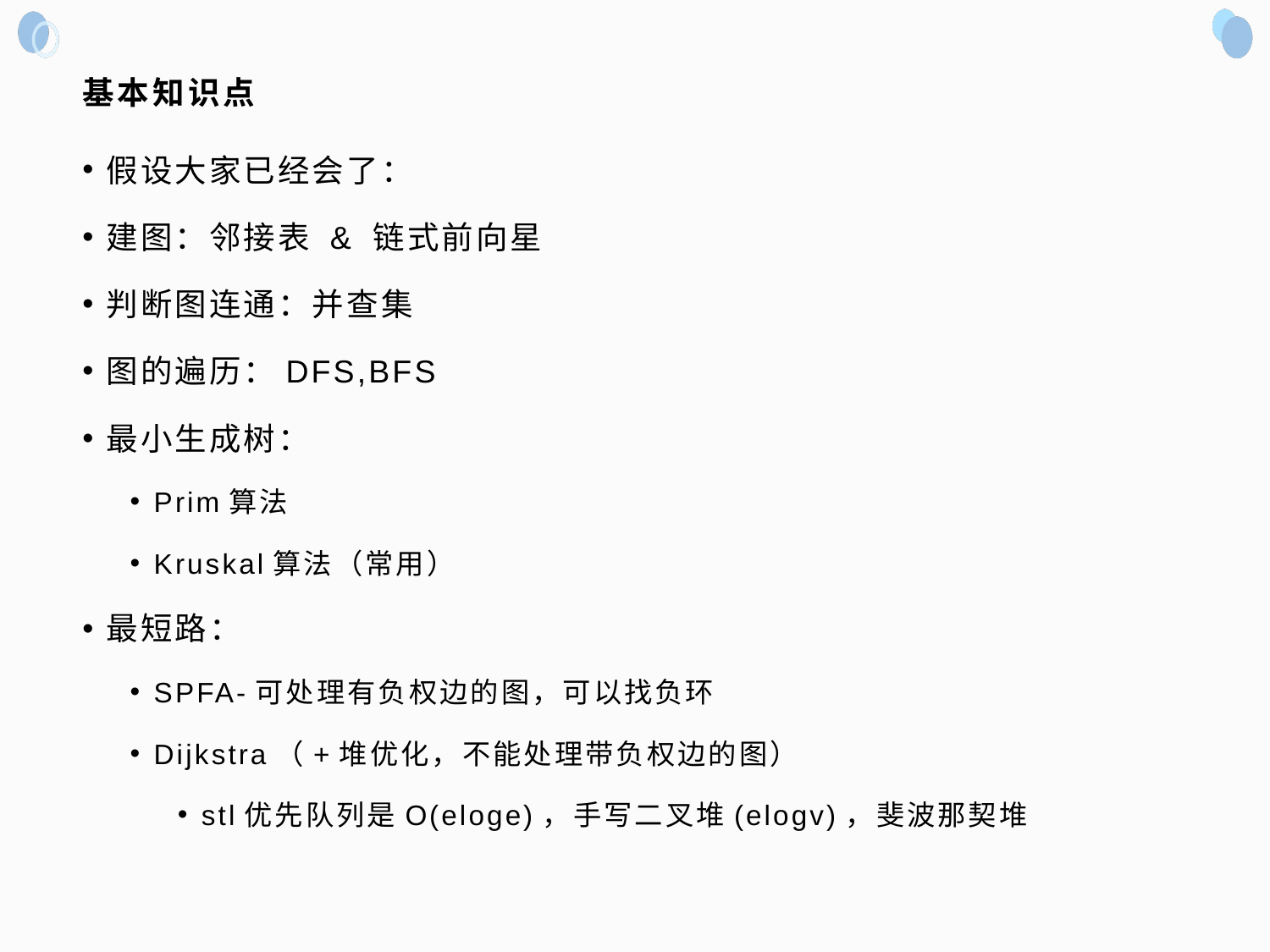

# 基本知识点
假设大家已经会了：
建图：邻接表 & 链式前向星
判断图连通：并查集
图的遍历：DFS,BFS
最小生成树：
Prim算法
Kruskal算法（常用）
最短路：
SPFA-可处理有负权边的图，可以找负环
Dijkstra（+堆优化，不能处理带负权边的图）
stl优先队列是O(eloge)，手写二叉堆(elogv)，斐波那契堆